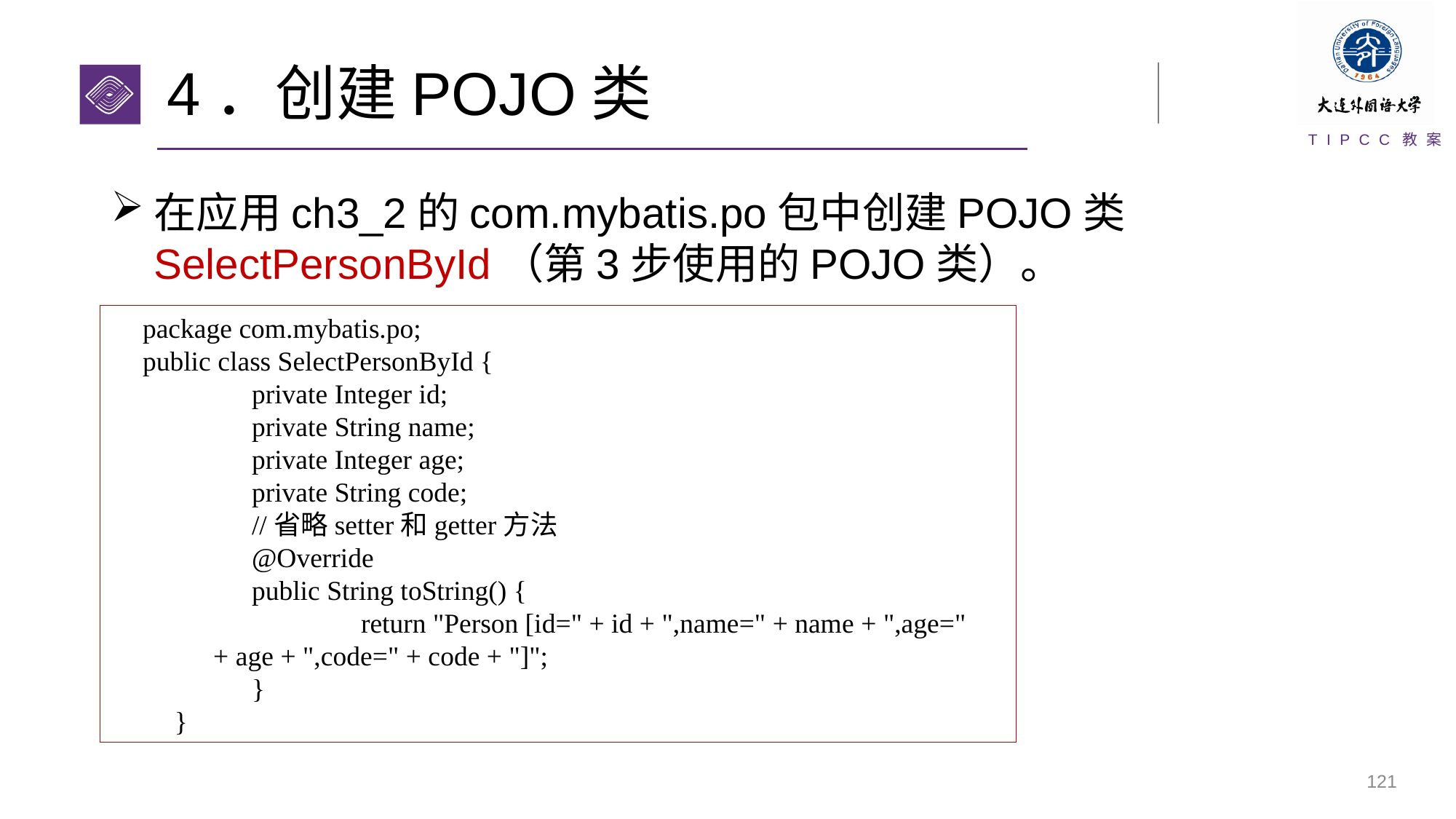

# 4．创建POJO类
在应用ch3_2的com.mybatis.po包中创建POJO类SelectPersonById（第3步使用的POJO类）。
package com.mybatis.po;
public class SelectPersonById {
	private Integer id;
	private String name;
	private Integer age;
	private String code;
	//省略setter和getter方法
	@Override
	public String toString() {
		return "Person [id=" + id + ",name=" + name + ",age="
 + age + ",code=" + code + "]";
	}
}
121